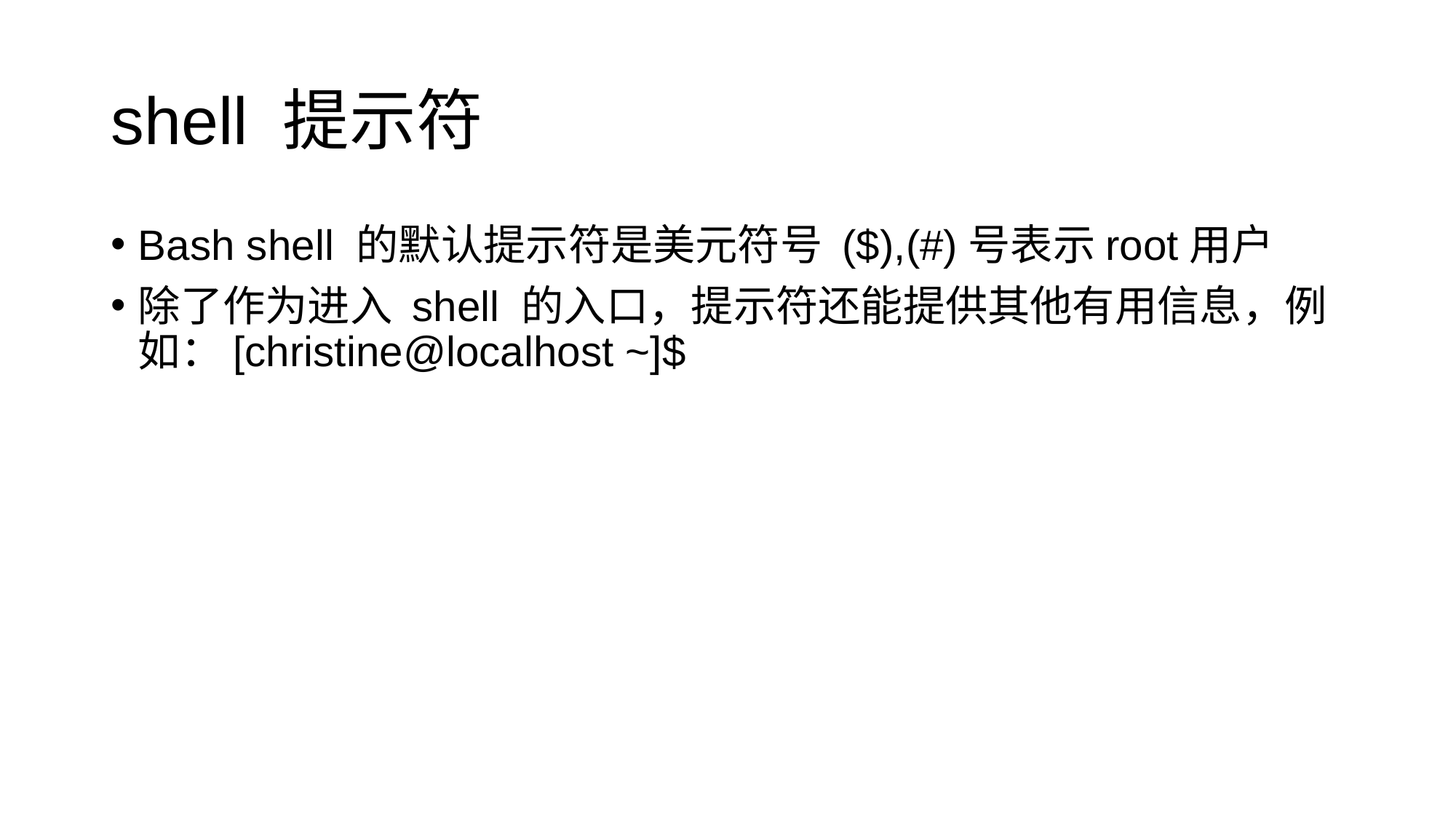

# shell 提示符
Bash shell 的默认提示符是美元符号 ($),(#)号表示root用户
除了作为进入 shell 的入口，提示符还能提供其他有用信息，例如：[christine@localhost ~]$